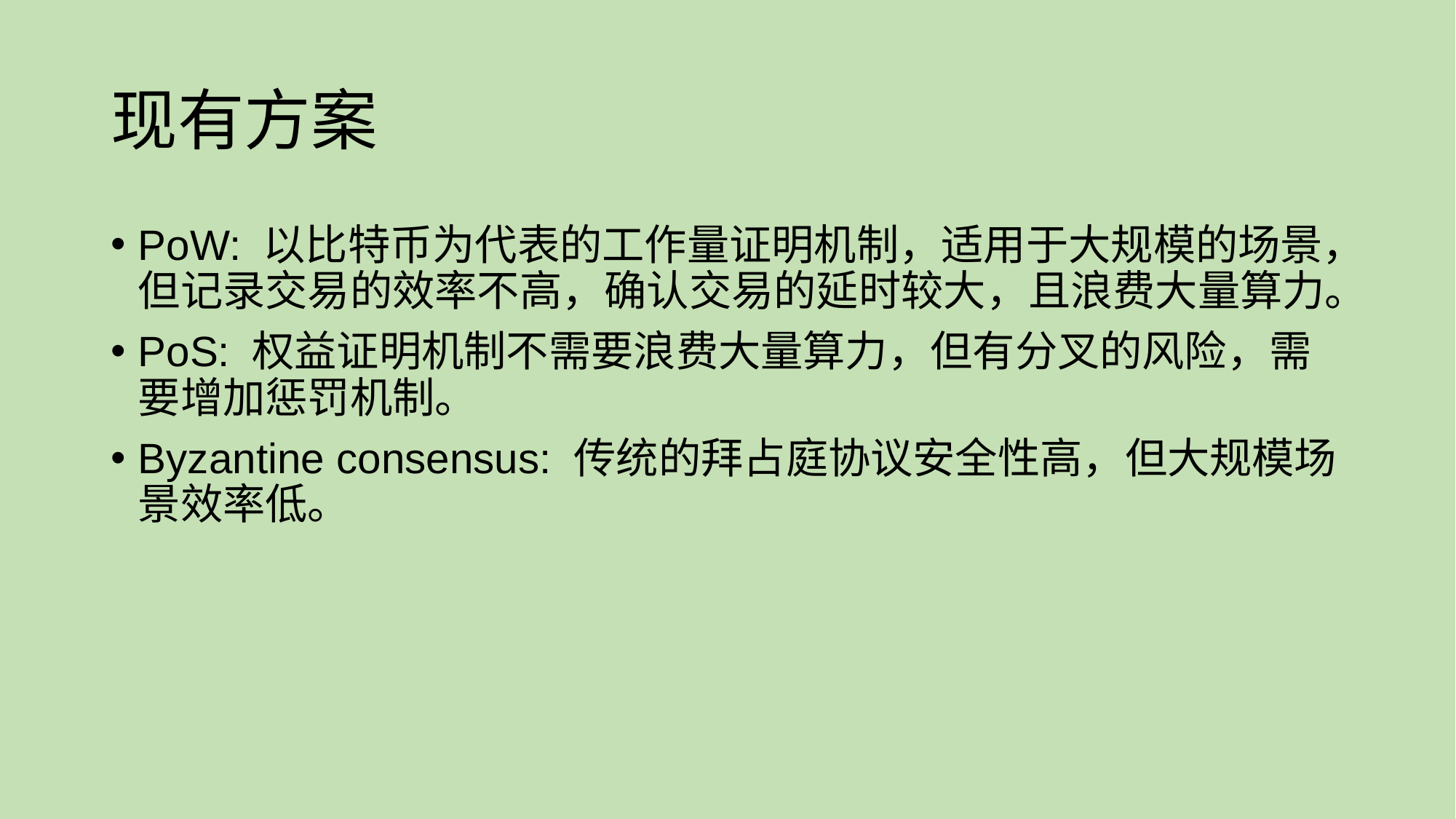

# 现有方案
PoW: 以比特币为代表的工作量证明机制，适用于大规模的场景，但记录交易的效率不高，确认交易的延时较大，且浪费大量算力。
PoS: 权益证明机制不需要浪费大量算力，但有分叉的风险，需要增加惩罚机制。
Byzantine consensus: 传统的拜占庭协议安全性高，但大规模场景效率低。